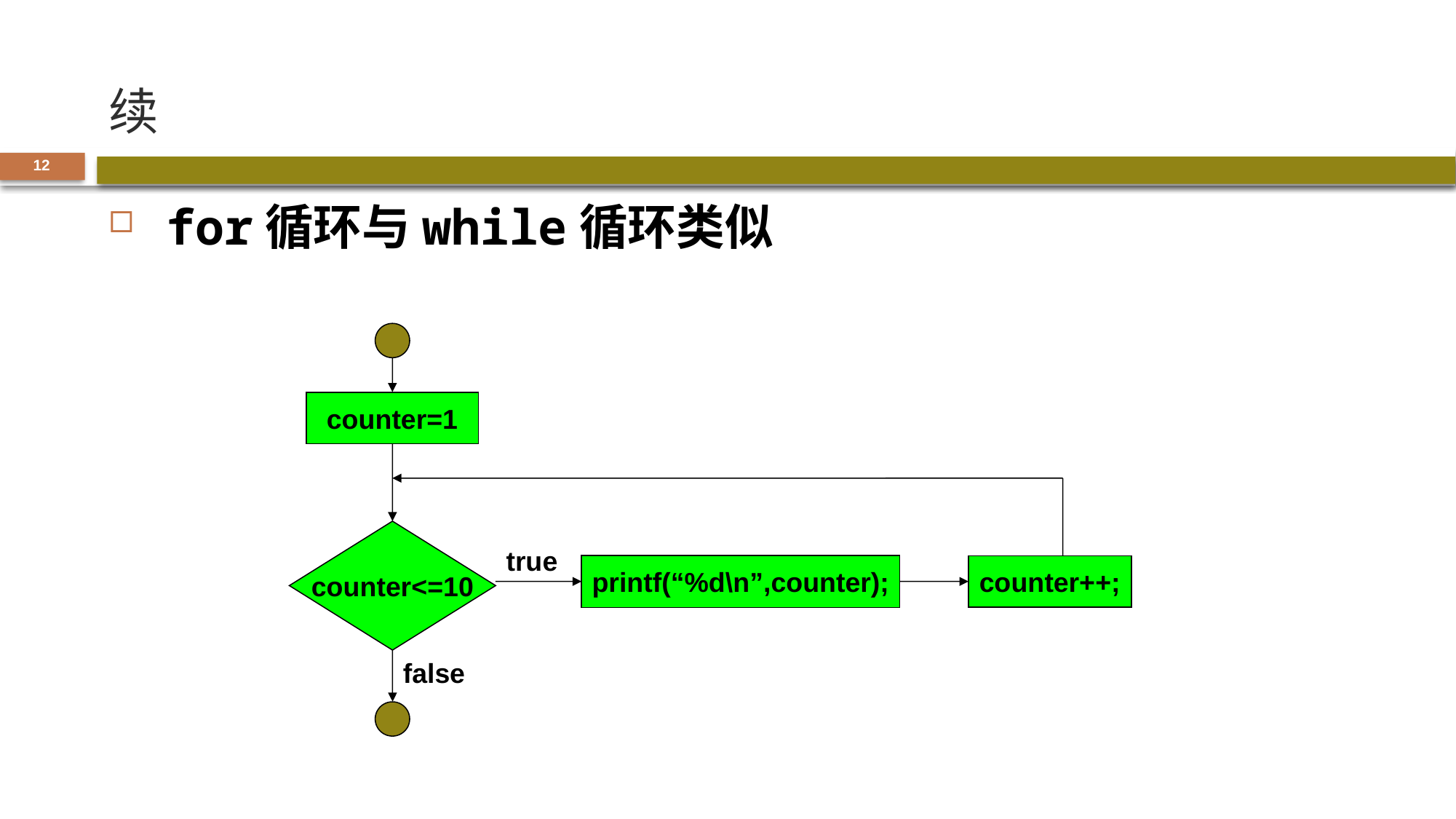

# 续
12
 for循环与while循环类似

counter=1

counter<=10
true
printf(“%d\n”,counter);
counter++;

false